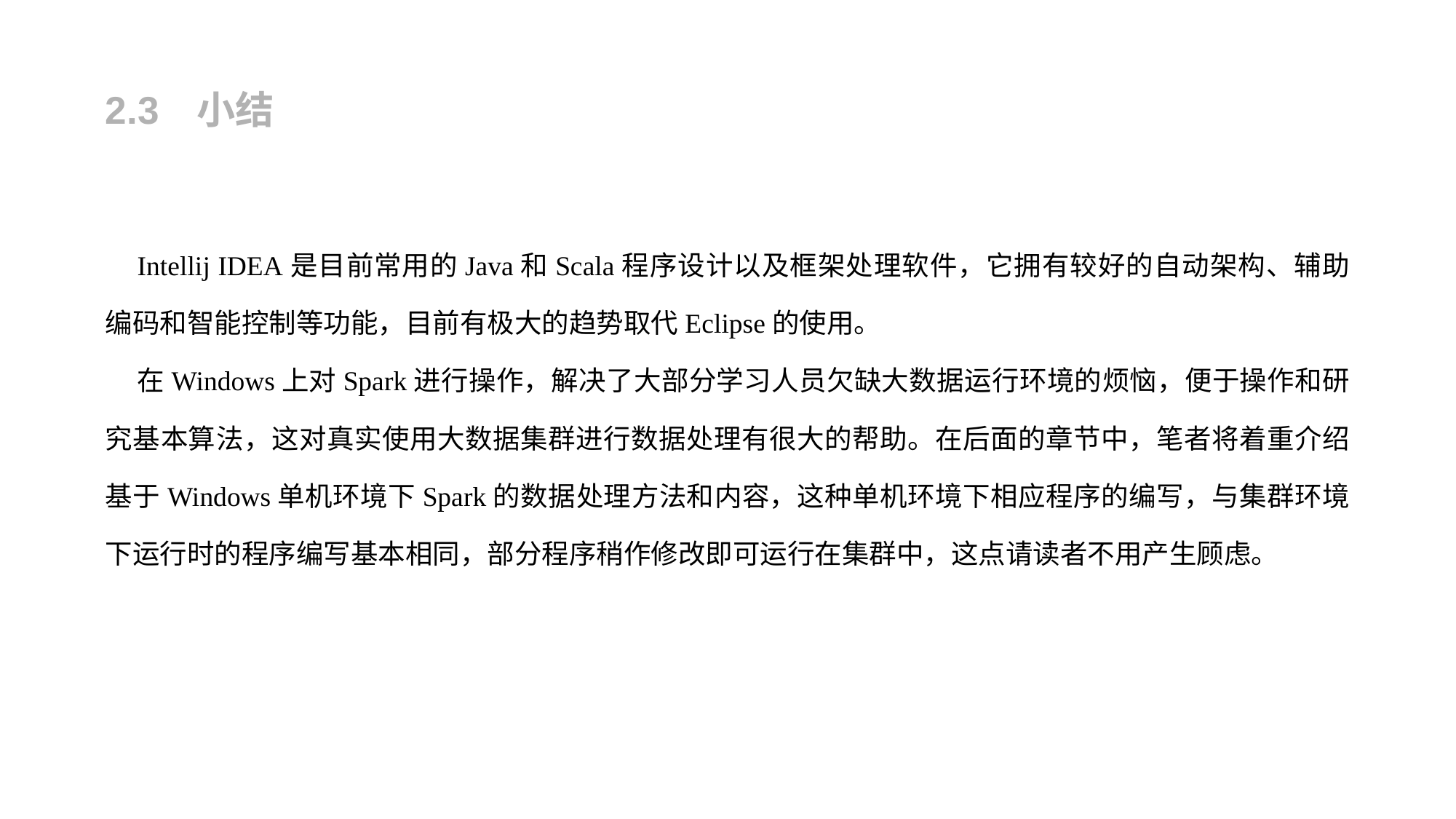

# 2.3  小结
Intellij IDEA是目前常用的Java和Scala程序设计以及框架处理软件，它拥有较好的自动架构、辅助编码和智能控制等功能，目前有极大的趋势取代Eclipse的使用。
在Windows上对Spark进行操作，解决了大部分学习人员欠缺大数据运行环境的烦恼，便于操作和研究基本算法，这对真实使用大数据集群进行数据处理有很大的帮助。在后面的章节中，笔者将着重介绍基于Windows单机环境下Spark的数据处理方法和内容，这种单机环境下相应程序的编写，与集群环境下运行时的程序编写基本相同，部分程序稍作修改即可运行在集群中，这点请读者不用产生顾虑。